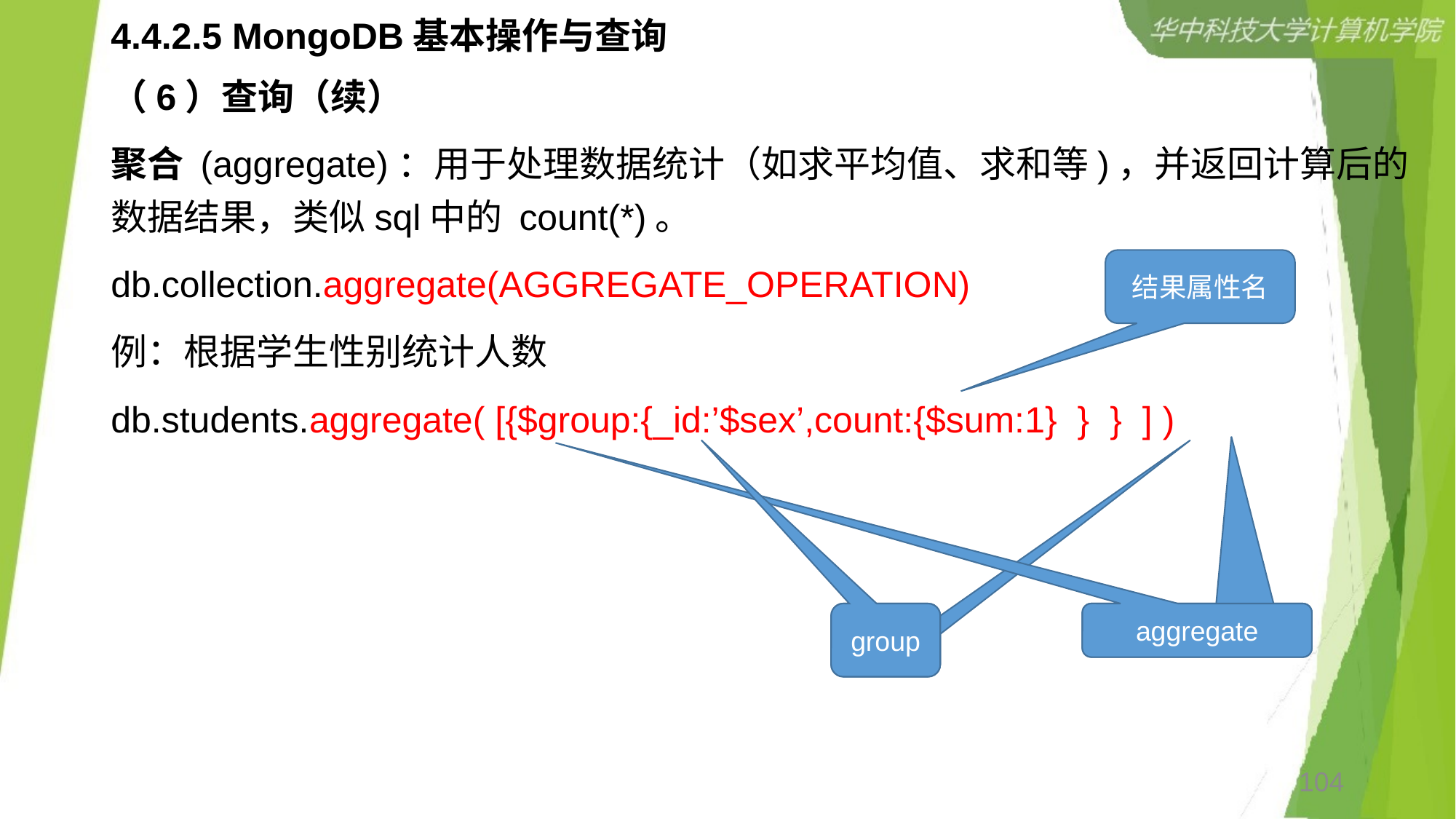

# 4.4.2.5 MongoDB基本操作与查询
（6）查询（续）
聚合 (aggregate)：用于处理数据统计（如求平均值、求和等)，并返回计算后的数据结果，类似sql中的 count(*)。
db.collection.aggregate(AGGREGATE_OPERATION)
例：根据学生性别统计人数
db.students.aggregate( [{$group:{_id:’$sex’,count:{$sum:1}  }  }  ] )
结果属性名
group
group
aggregate
aggregate
104